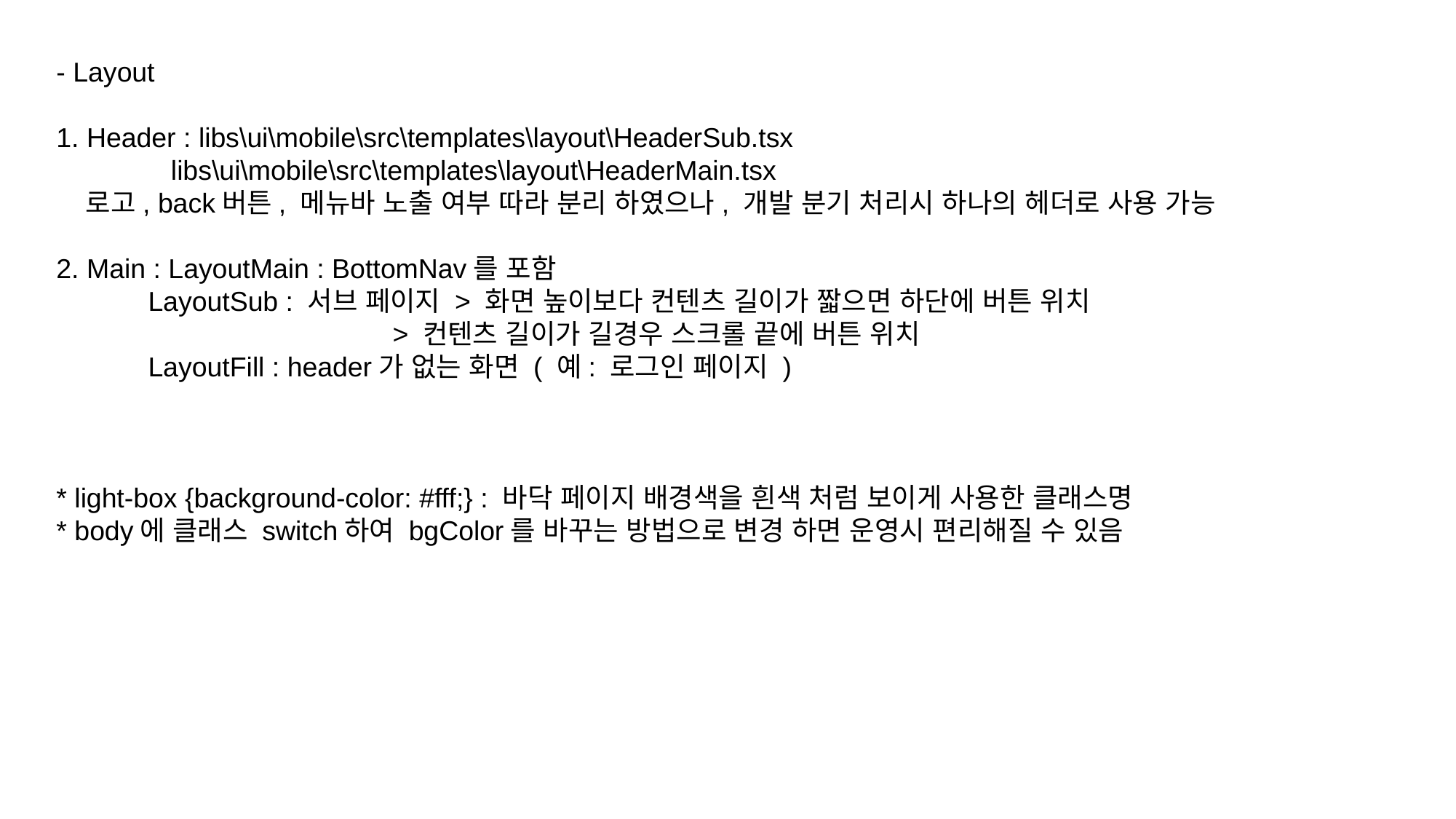

- Layout

1. Header : libs\ui\mobile\src\templates\layout\HeaderSub.tsx
               libs\ui\mobile\src\templates\layout\HeaderMain.tsx
   로고, back버튼, 메뉴바 노출 여부 따라 분리 하였으나, 개발 분기 처리시 하나의 헤더로 사용 가능

2. Main : LayoutMain : BottomNav를 포함
            LayoutSub : 서브 페이지 > 화면 높이보다 컨텐츠 길이가 짧으면 하단에 버튼 위치
                                            > 컨텐츠 길이가 길경우 스크롤 끝에 버튼 위치
            LayoutFill : header가 없는 화면 ( 예: 로그인 페이지 )

* light-box {background-color: #fff;} : 바닥 페이지 배경색을 흰색 처럼 보이게 사용한 클래스명
* body에 클래스 switch하여 bgColor를 바꾸는 방법으로 변경 하면 운영시 편리해질 수 있음